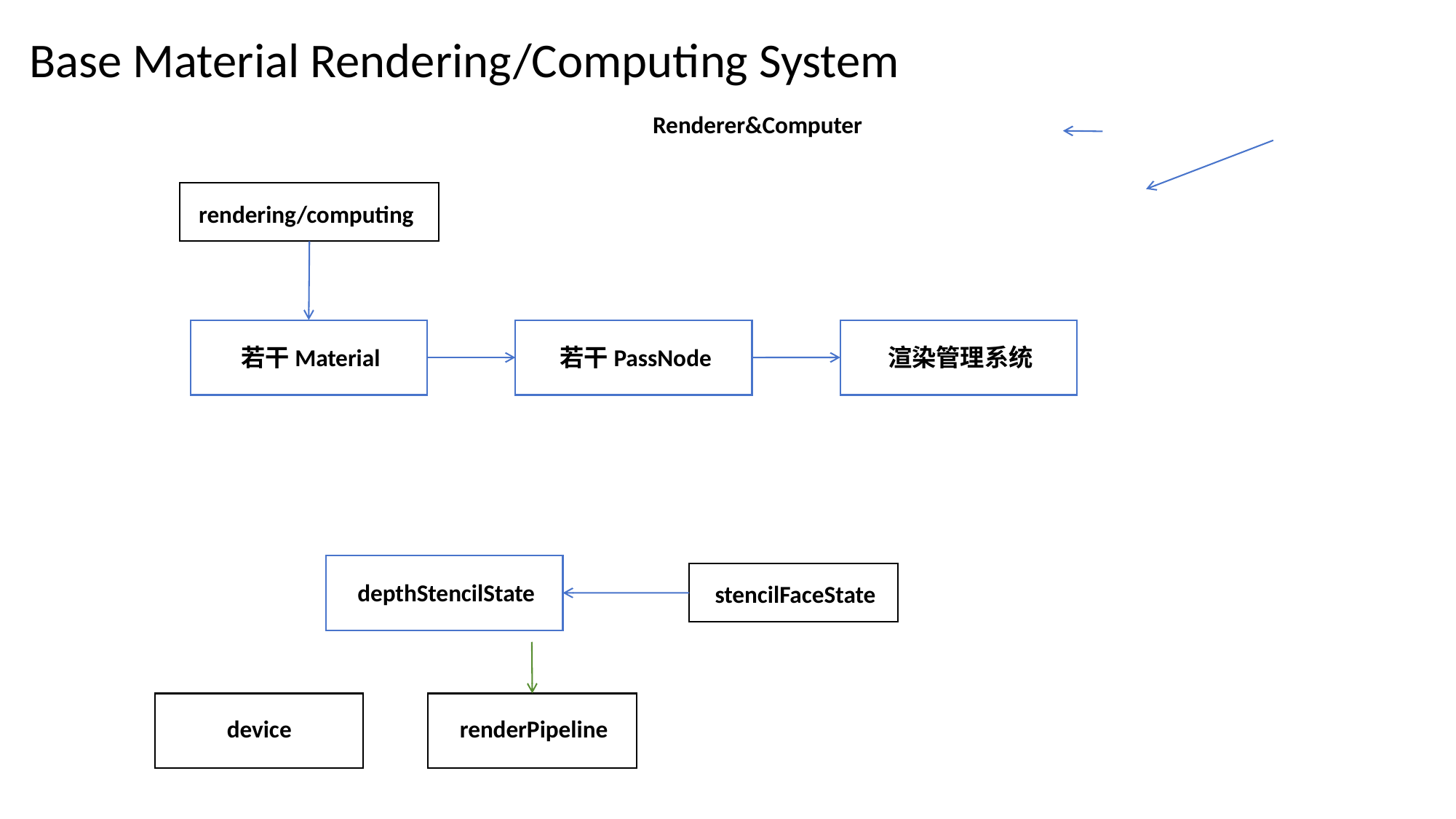

# Base Material Rendering/Computing System
Renderer&Computer

rendering/computing

若干Material
若干PassNode
渲染管理系统

depthStencilState
stencilFaceState

device

renderPipeline